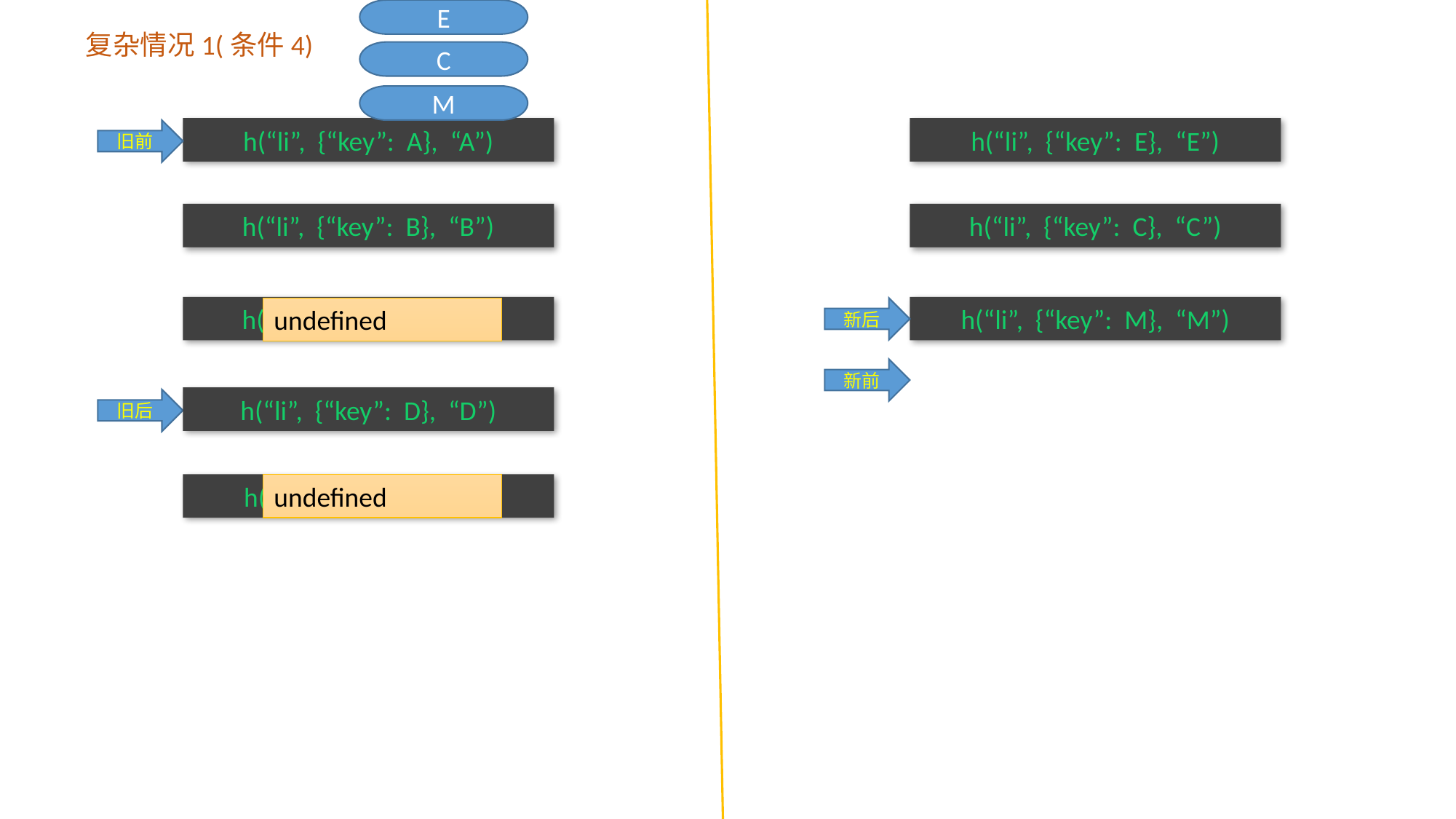

E
复杂情况1(条件4)
C
M
h(“li”,  {“key”:  A},  “A”)
h(“li”,  {“key”:  E},  “E”)
旧前
h(“li”,  {“key”:  B},  “B”)
h(“li”,  {“key”:  C},  “C”)
h(“li”,  {“key”:  C},  “C”)
h(“li”,  {“key”:  M},  “M”)
undefined
新后
新前
h(“li”,  {“key”:  D},  “D”)
旧后
h(“li”,  {“key”:  E},  “E”)
undefined